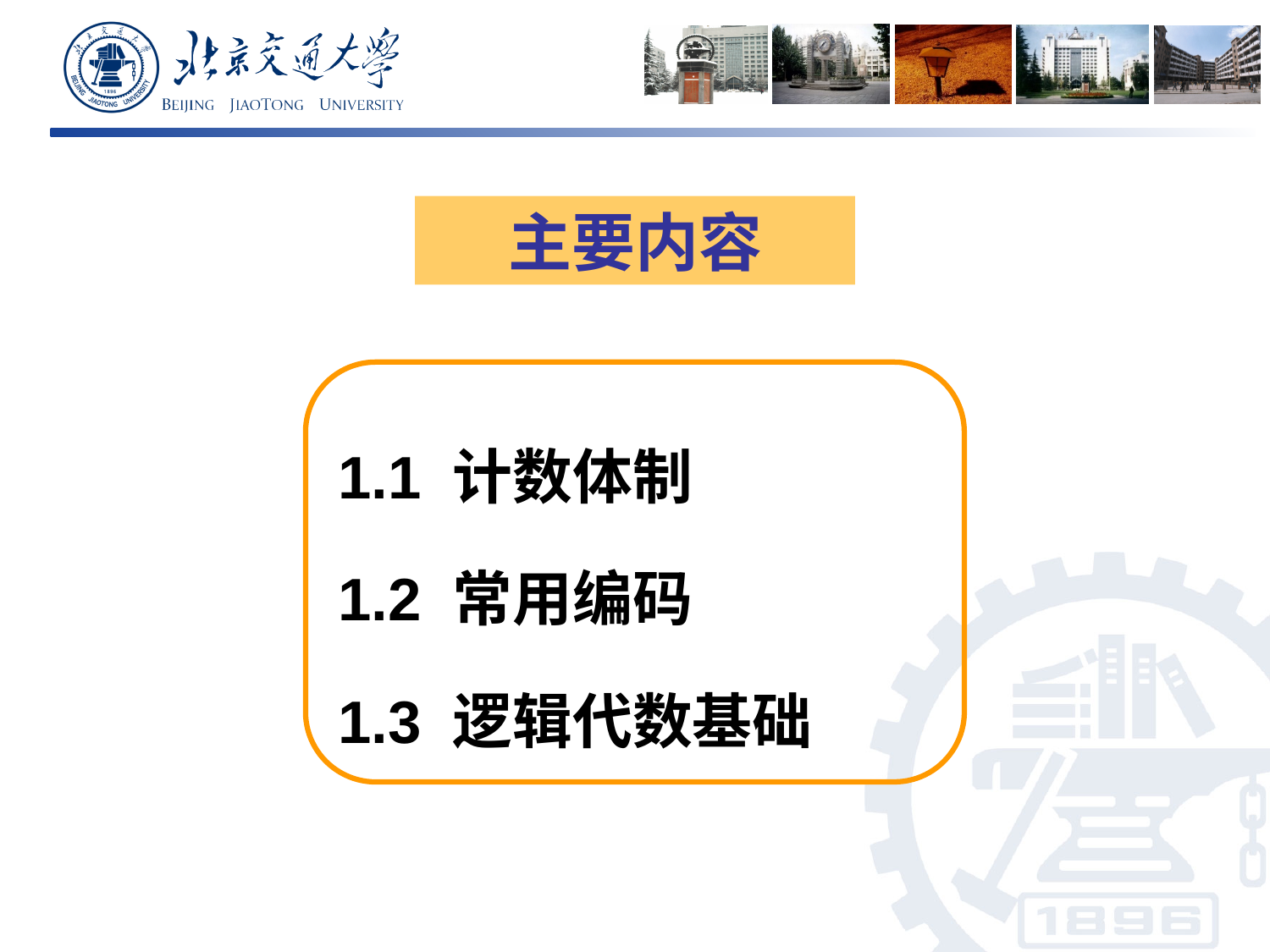

主要内容
1.1 计数体制
1.2 常用编码
1.3 逻辑代数基础